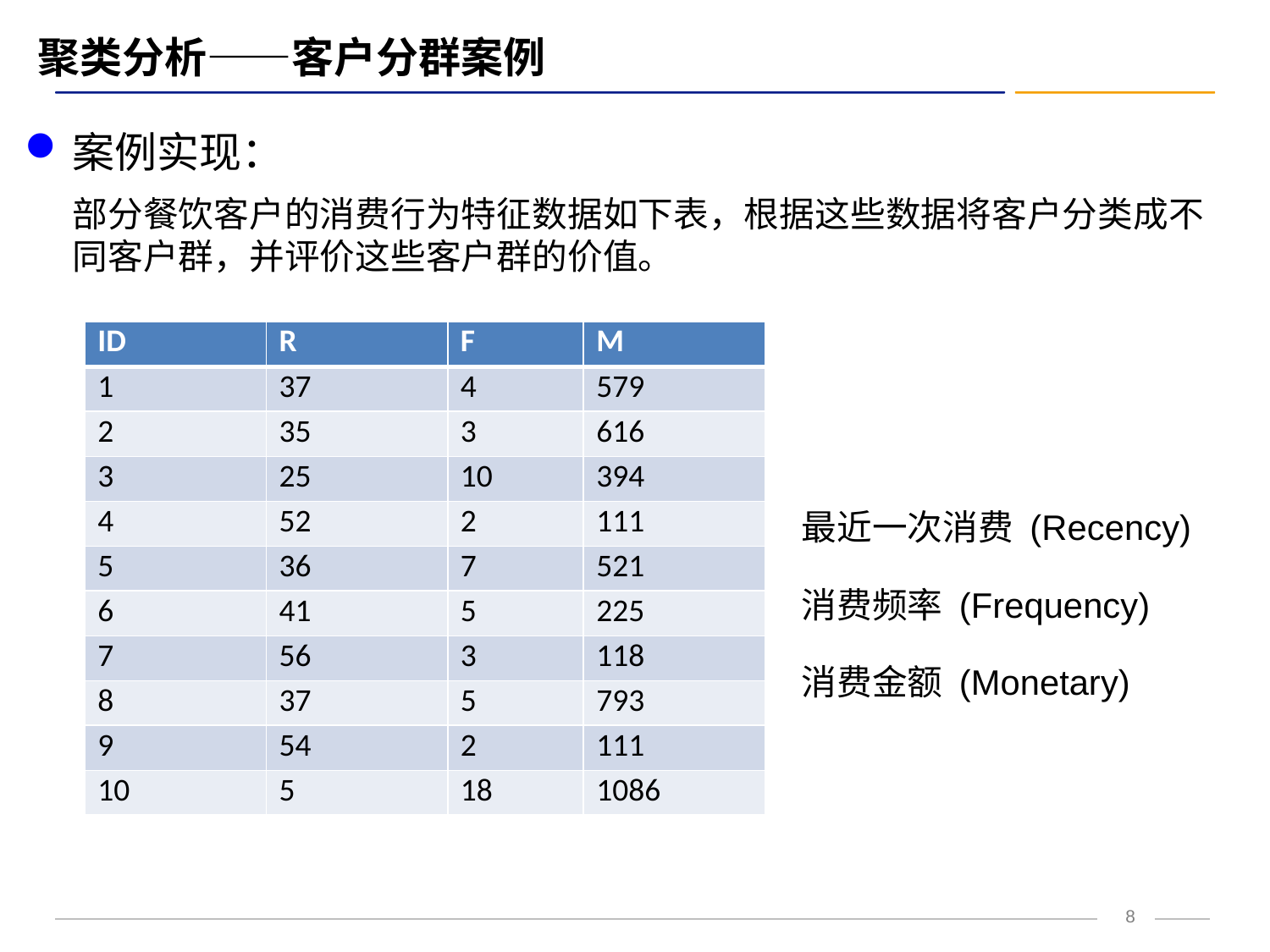

聚类分析——客户分群案例

案例实现：
     部分餐饮客户的消费行为特征数据如下表，根据这些数据将客户分类成不同客户群，并评价这些客户群的价值。
| ID | R | F | M |
| --- | --- | --- | --- |
| 1 | 37 | 4 | 579 |
| 2 | 35 | 3 | 616 |
| 3 | 25 | 10 | 394 |
| 4 | 52 | 2 | 111 |
| 5 | 36 | 7 | 521 |
| 6 | 41 | 5 | 225 |
| 7 | 56 | 3 | 118 |
| 8 | 37 | 5 | 793 |
| 9 | 54 | 2 | 111 |
| 10 | 5 | 18 | 1086 |
最近一次消费 (Recency)
消费频率 (Frequency)
消费金额 (Monetary)